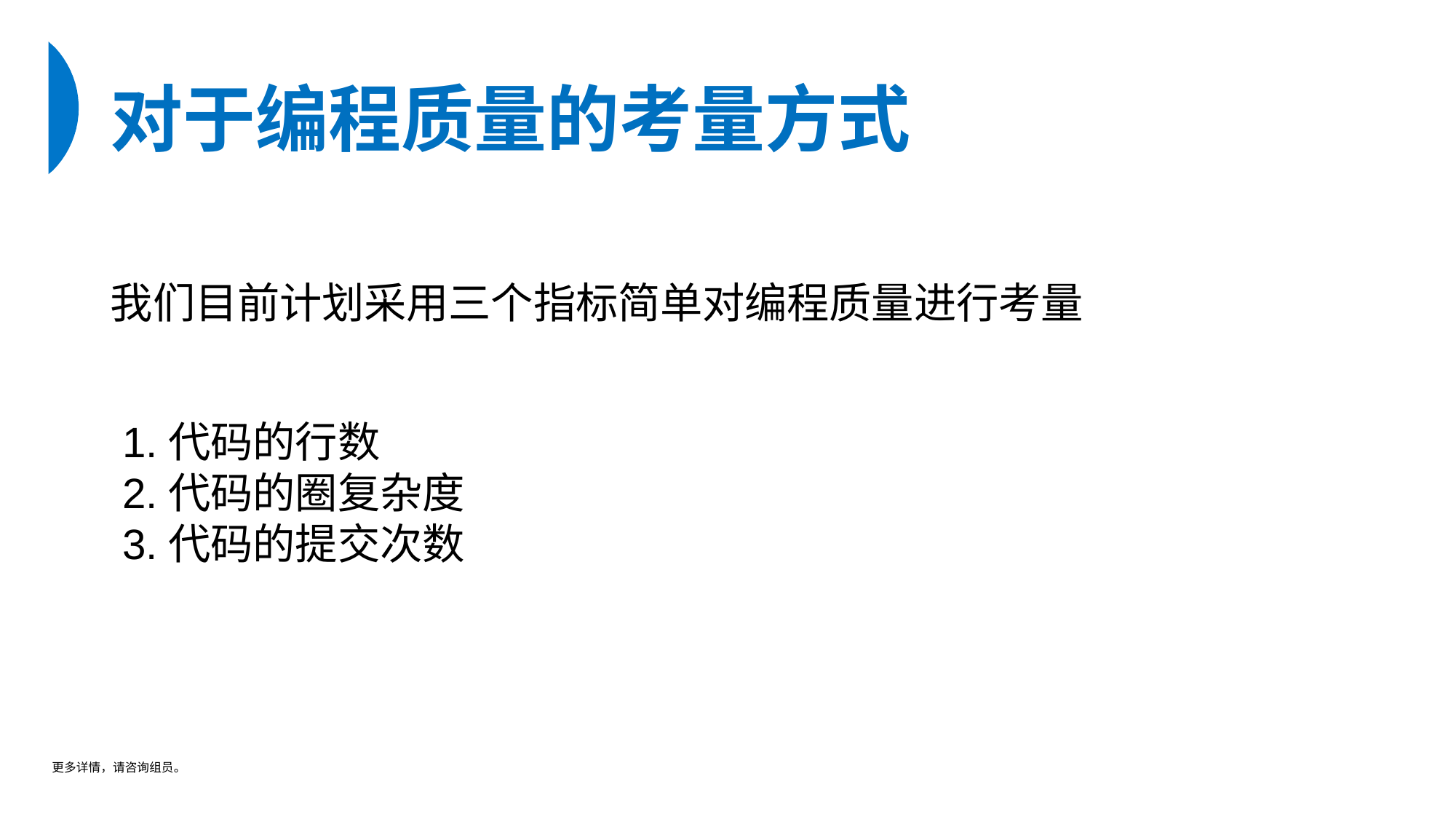

# 对于编程质量的考量方式
我们目前计划采用三个指标简单对编程质量进行考量
1.代码的行数
2.代码的圈复杂度
3.代码的提交次数
更多详情，请咨询组员。